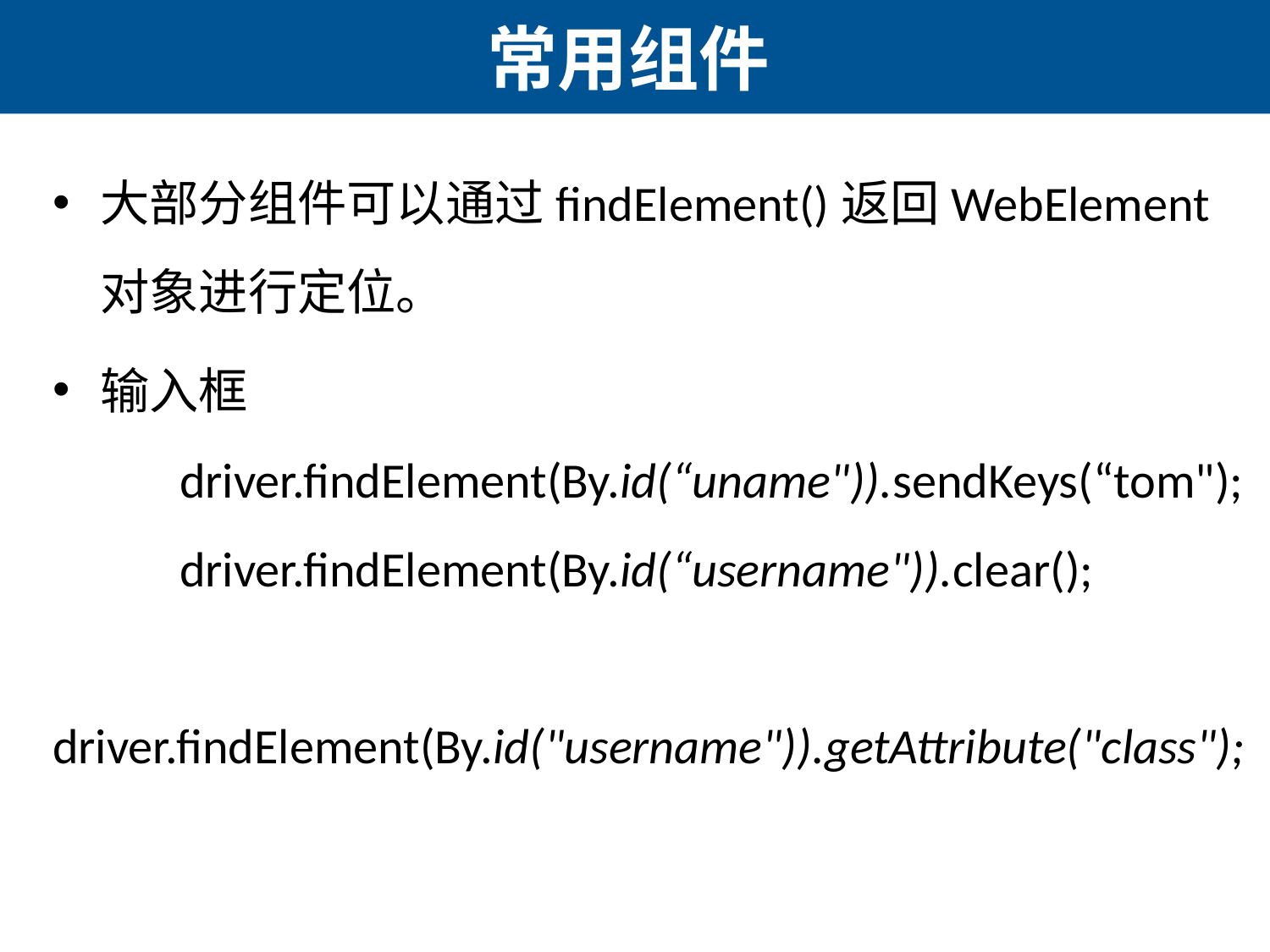

# 常用组件
大部分组件可以通过findElement()返回WebElement对象进行定位。
输入框
	driver.findElement(By.id(“uname")).sendKeys(“tom");
	driver.findElement(By.id(“username")).clear();
	driver.findElement(By.id("username")).getAttribute("class");